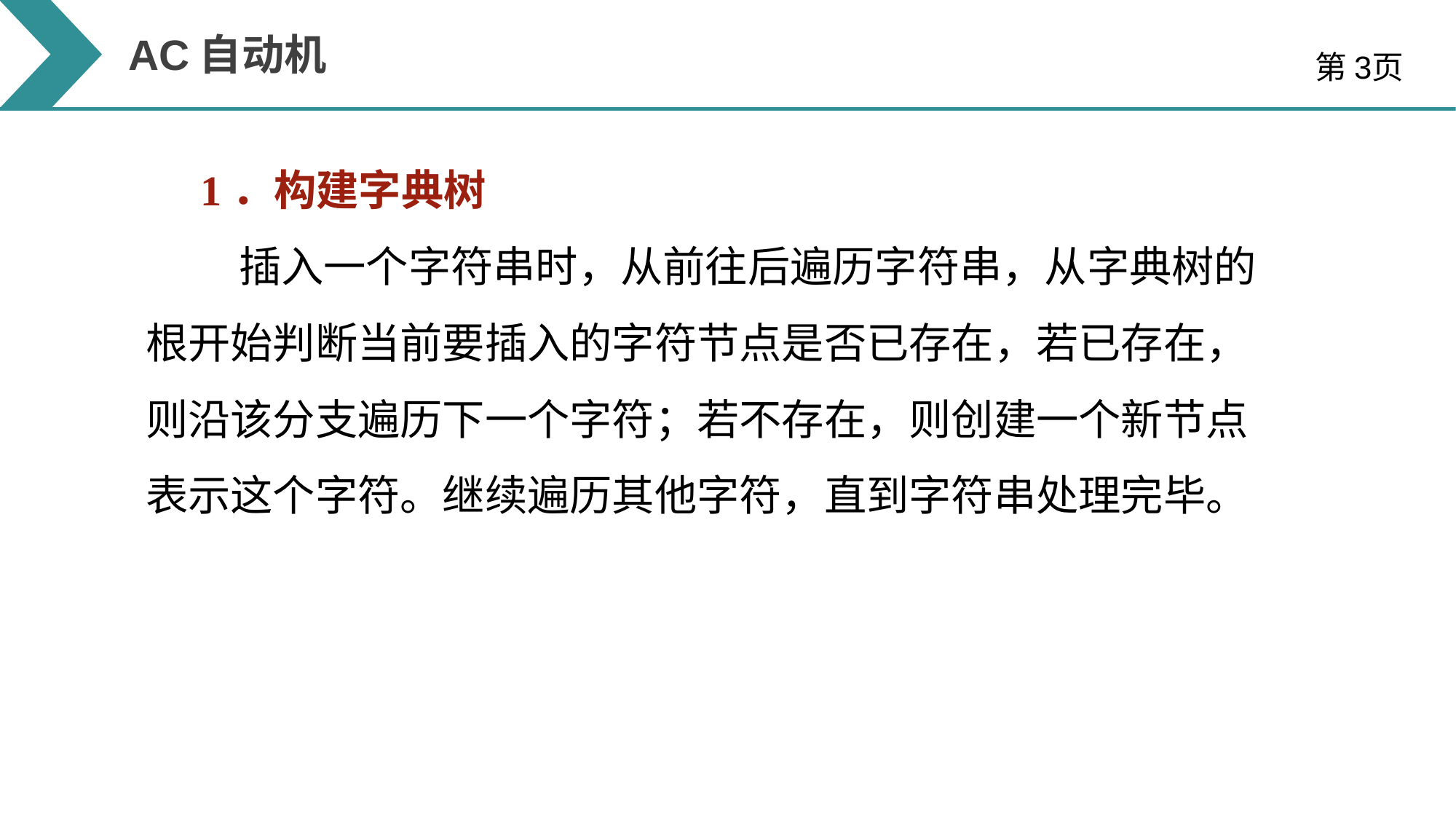

AC自动机
第3页
1．构建字典树
   插入一个字符串时，从前往后遍历字符串，从字典树的根开始判断当前要插入的字符节点是否已存在，若已存在，则沿该分支遍历下一个字符；若不存在，则创建一个新节点表示这个字符。继续遍历其他字符，直到字符串处理完毕。